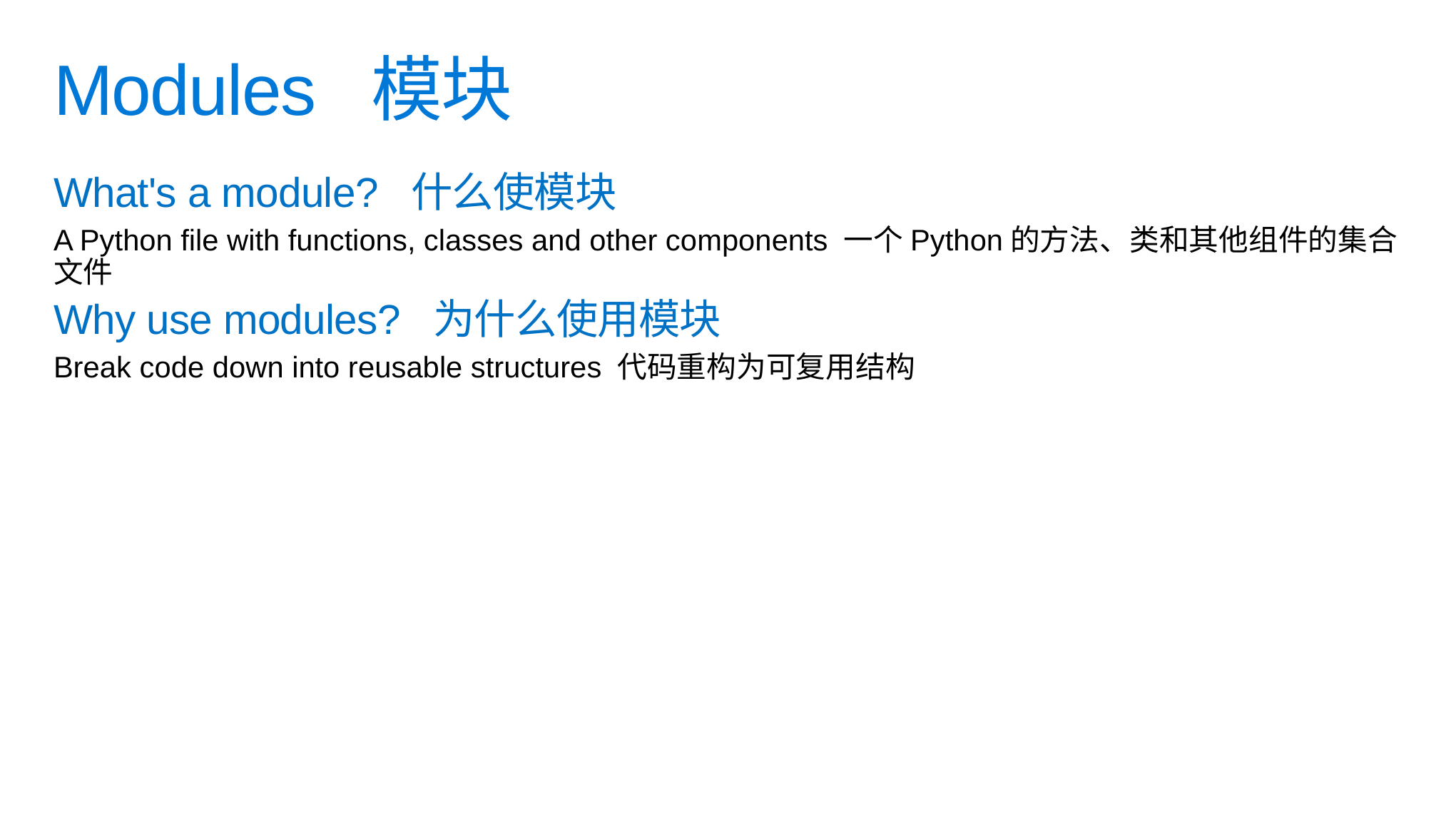

# Modules  模块
What's a module?  什么使模块
A Python file with functions, classes and other components 一个Python的方法、类和其他组件的集合文件
Why use modules?  为什么使用模块
Break code down into reusable structures 代码重构为可复用结构